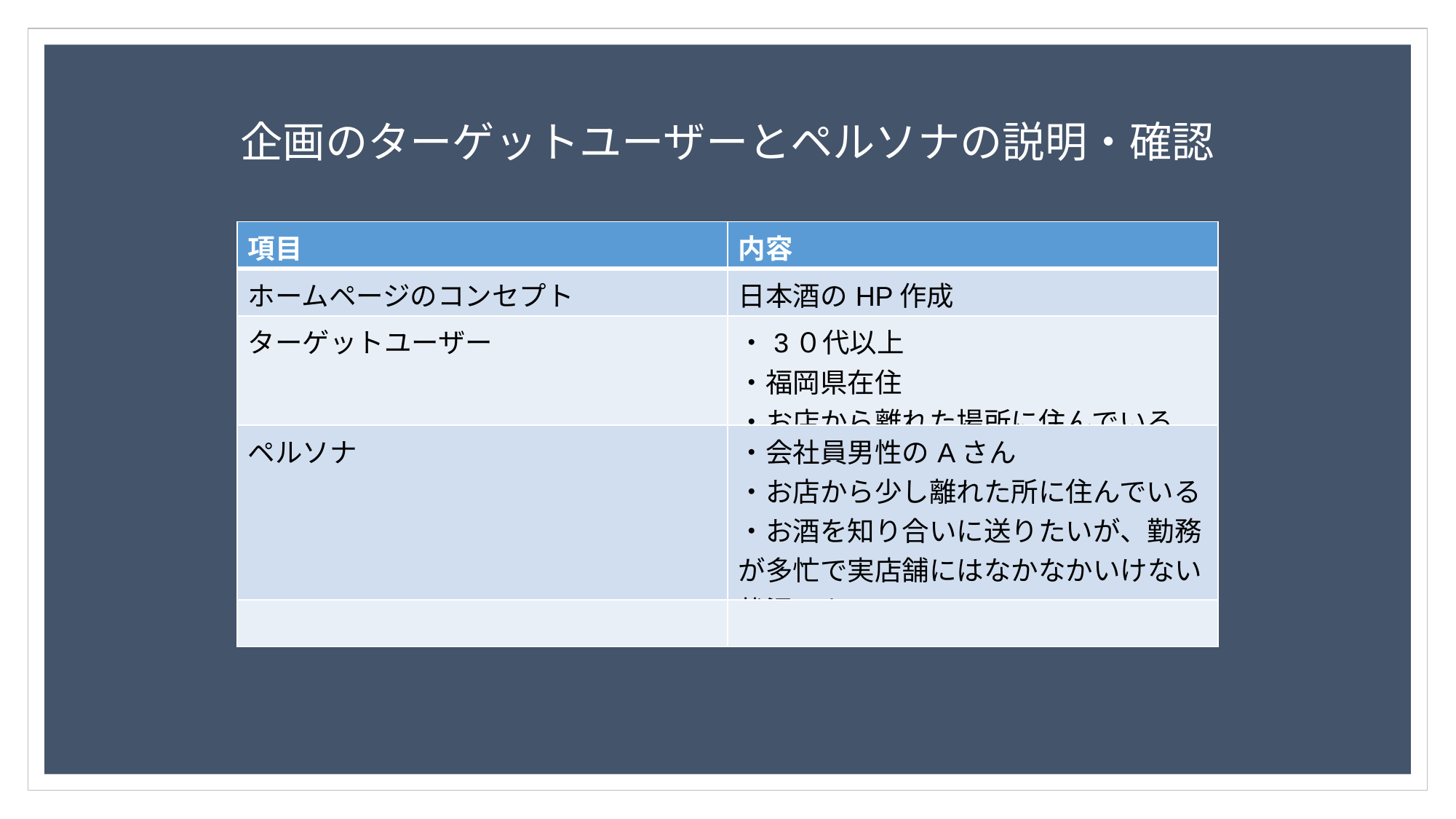

企画のターゲットユーザーとペルソナの説明・確認
| 項目 | 内容 |
| --- | --- |
| ホームページのコンセプト | 日本酒のHP作成 |
| ターゲットユーザー | ・3０代以上 ・福岡県在住 ・お店から離れた場所に住んでいる |
| ペルソナ | ・会社員男性のAさん ・お店から少し離れた所に住んでいる ・お酒を知り合いに送りたいが、勤務が多忙で実店舗にはなかなかいけない状況である。 |
|  |  |